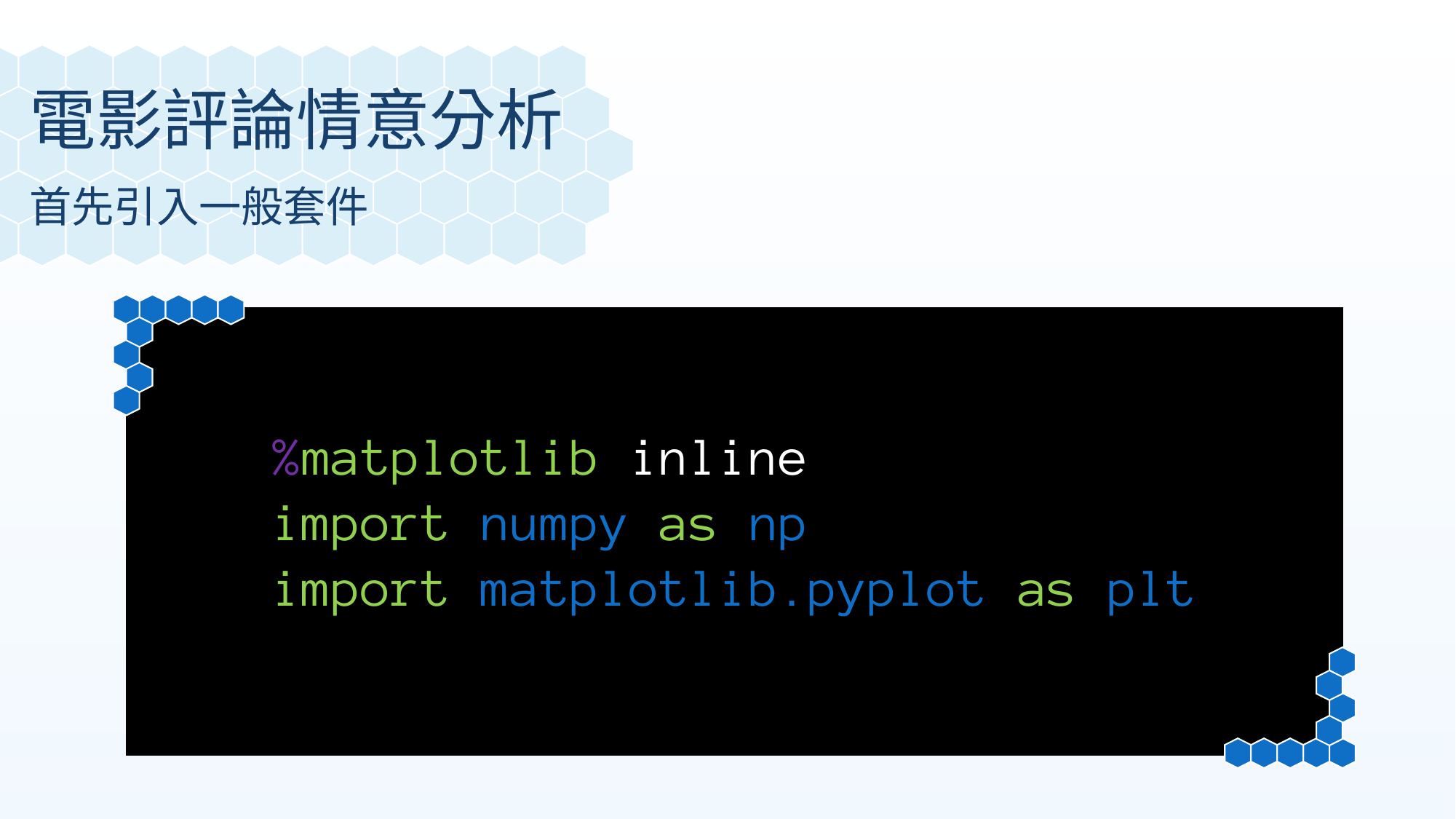

電影評論情意分析
首先引入一般套件

%matplotlib inline
import numpy as np
import matplotlib.pyplot as plt